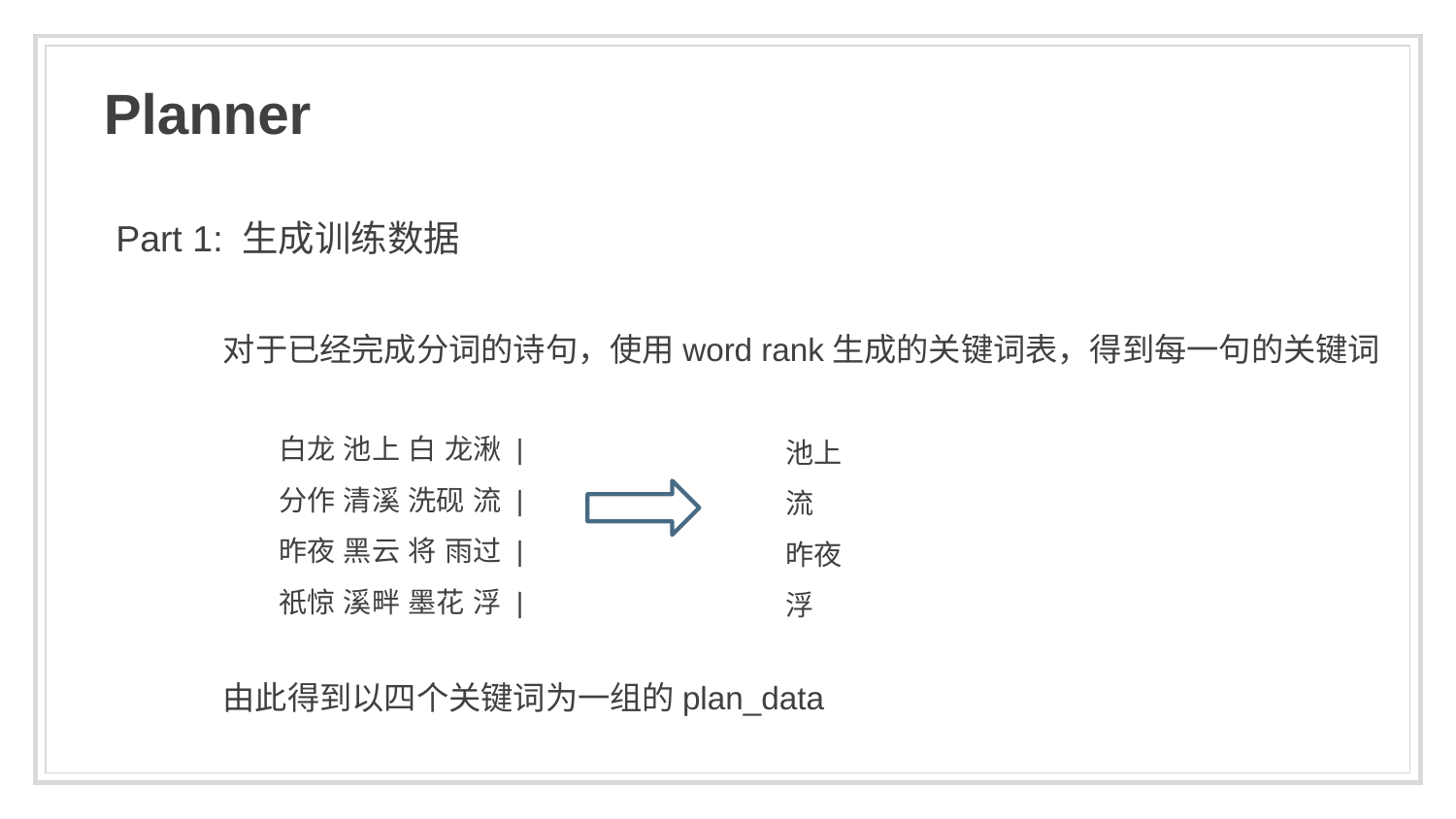

Planner
Part 1: 生成训练数据
对于已经完成分词的诗句，使用word rank生成的关键词表，得到每一句的关键词
白龙 池上 白 龙湫 |
分作 清溪 洗砚 流 |
昨夜 黑云 将 雨过 |
祇惊 溪畔 墨花 浮 |
池上
流
昨夜
浮

由此得到以四个关键词为一组的plan_data